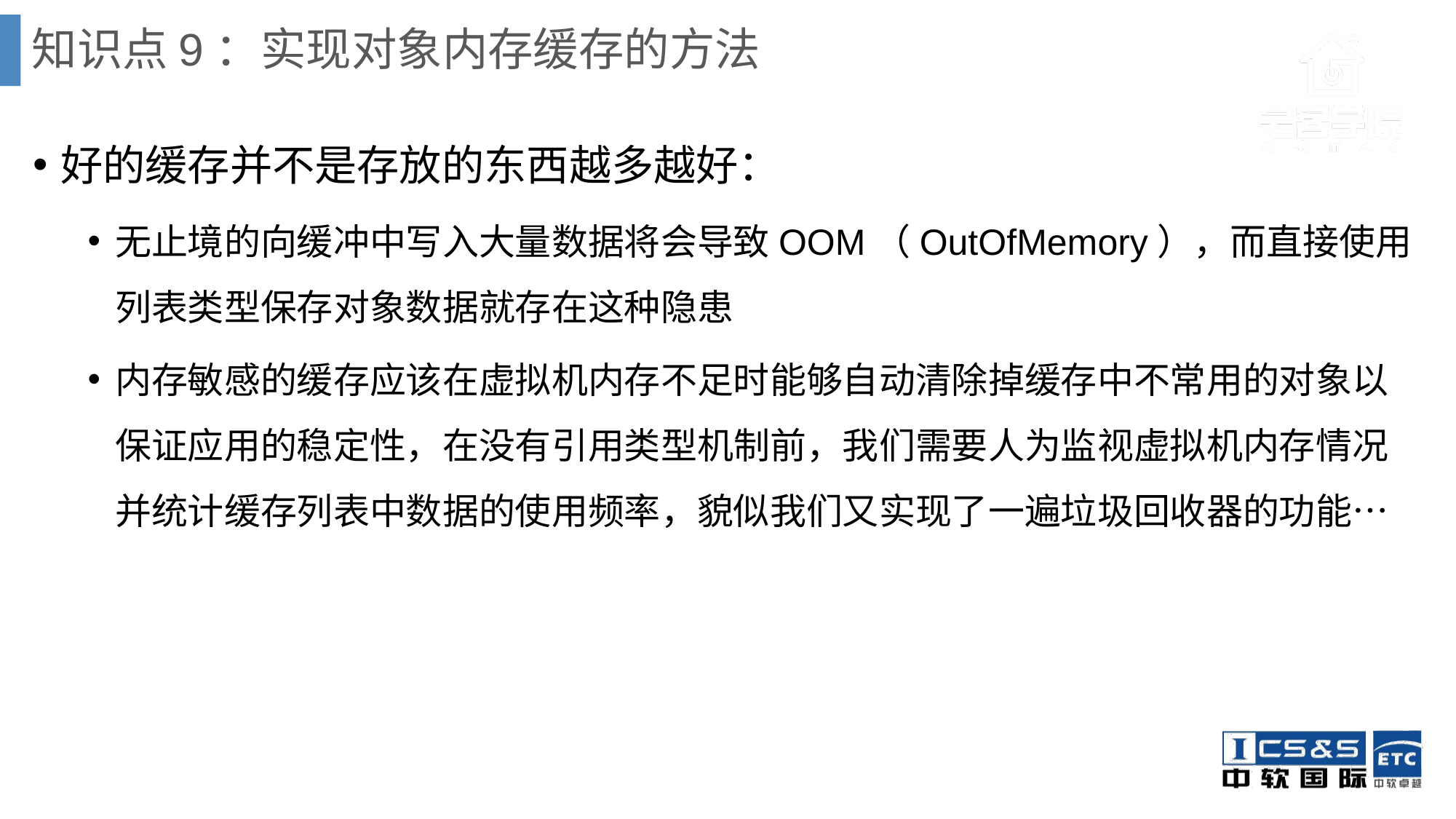

# 知识点9：实现对象内存缓存的方法
好的缓存并不是存放的东西越多越好：
无止境的向缓冲中写入大量数据将会导致OOM（OutOfMemory），而直接使用列表类型保存对象数据就存在这种隐患
内存敏感的缓存应该在虚拟机内存不足时能够自动清除掉缓存中不常用的对象以保证应用的稳定性，在没有引用类型机制前，我们需要人为监视虚拟机内存情况并统计缓存列表中数据的使用频率，貌似我们又实现了一遍垃圾回收器的功能…